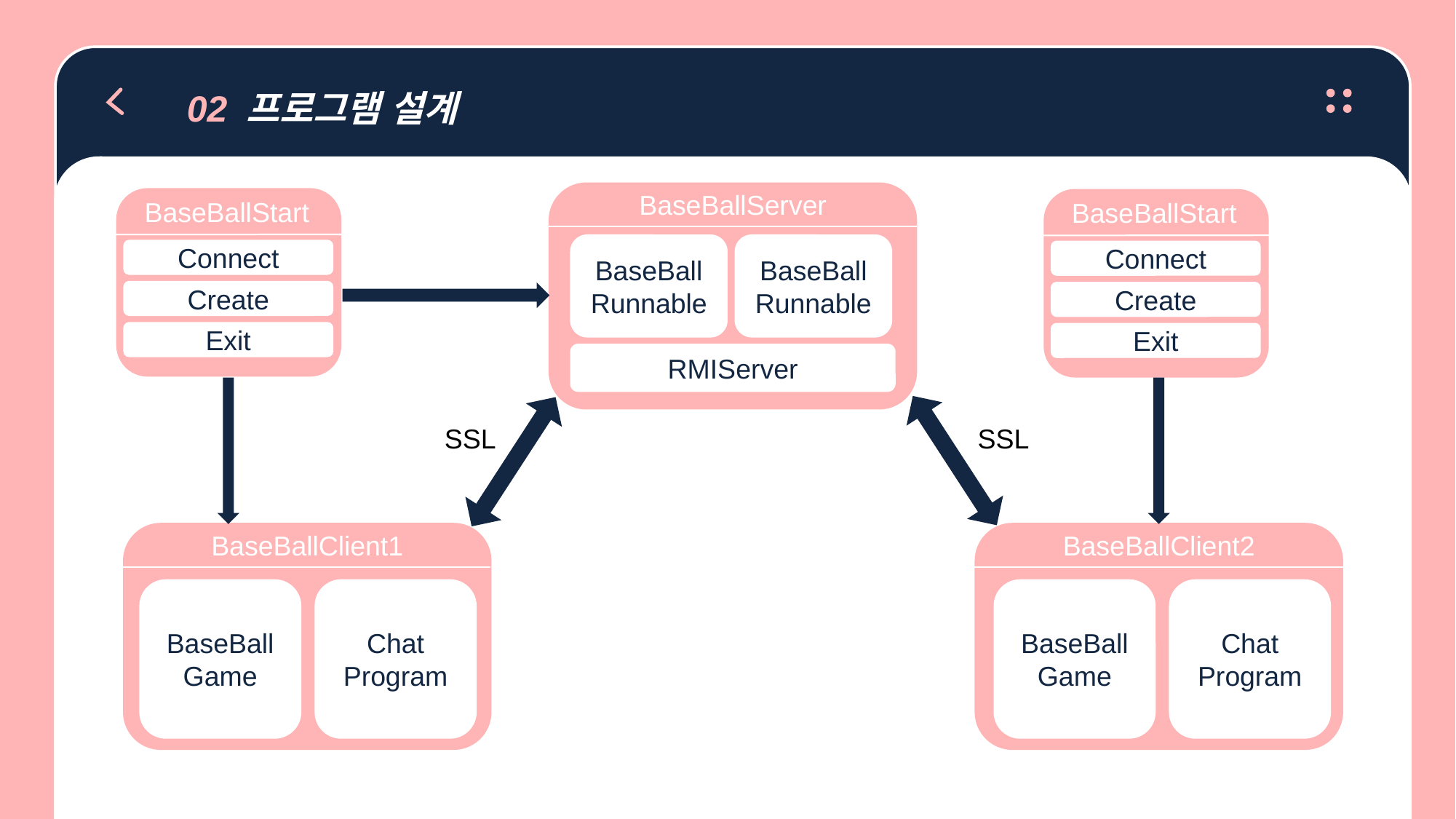

02 프로그램 설계

BaseBallServer

BaseBallStart

BaseBallStart
BaseBall
Runnable
BaseBall
Runnable
Connect
Connect
Create
Create

Exit
Exit
RMIServer

SSL
SSL

BaseBallClient1

BaseBallClient2
BaseBall
Game
Chat
Program
BaseBall
Game
Chat
Program